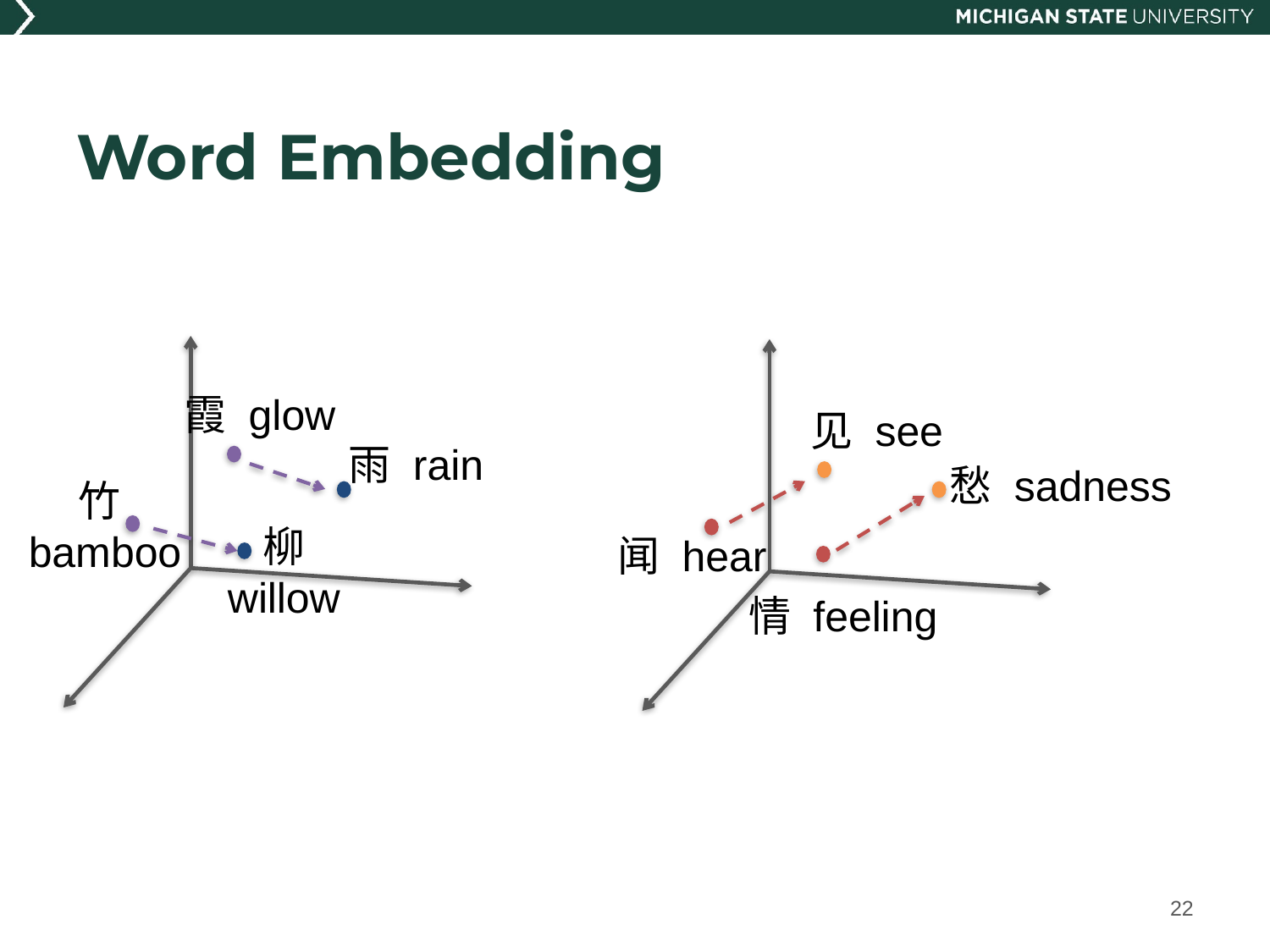

# Word Embedding
霞 glow
见 see
雨 rain

愁 sadness

竹
bamboo

柳
willow

闻 hear

情 feeling
22